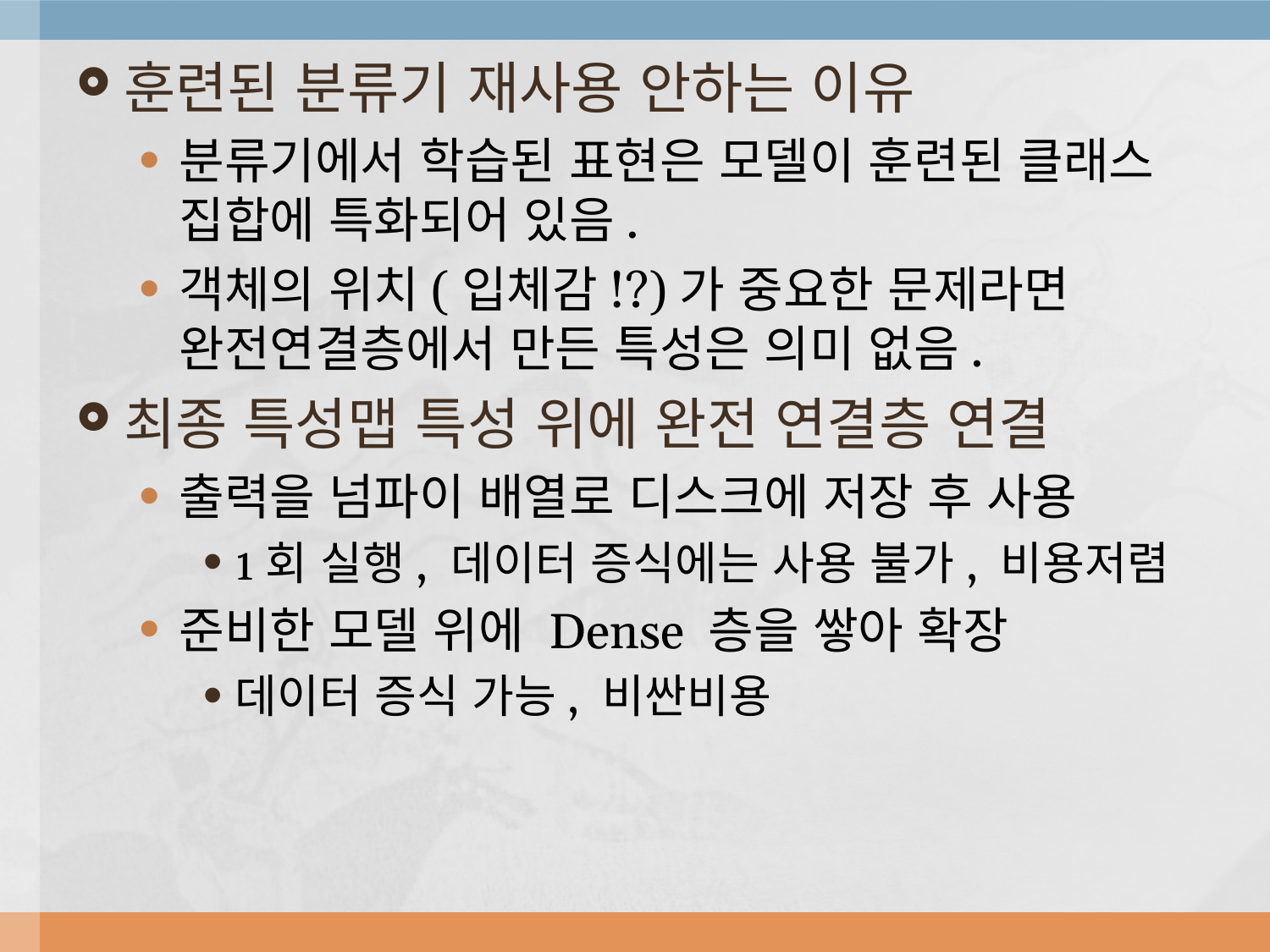

훈련된 분류기 재사용 안하는 이유
분류기에서 학습된 표현은 모델이 훈련된 클래스 집합에 특화되어 있음.
객체의 위치(입체감!?)가 중요한 문제라면 완전연결층에서 만든 특성은 의미 없음.
최종 특성맵 특성 위에 완전 연결층 연결
출력을 넘파이 배열로 디스크에 저장 후 사용
1회 실행, 데이터 증식에는 사용 불가, 비용저렴
준비한 모델 위에 Dense 층을 쌓아 확장
데이터 증식 가능, 비싼비용